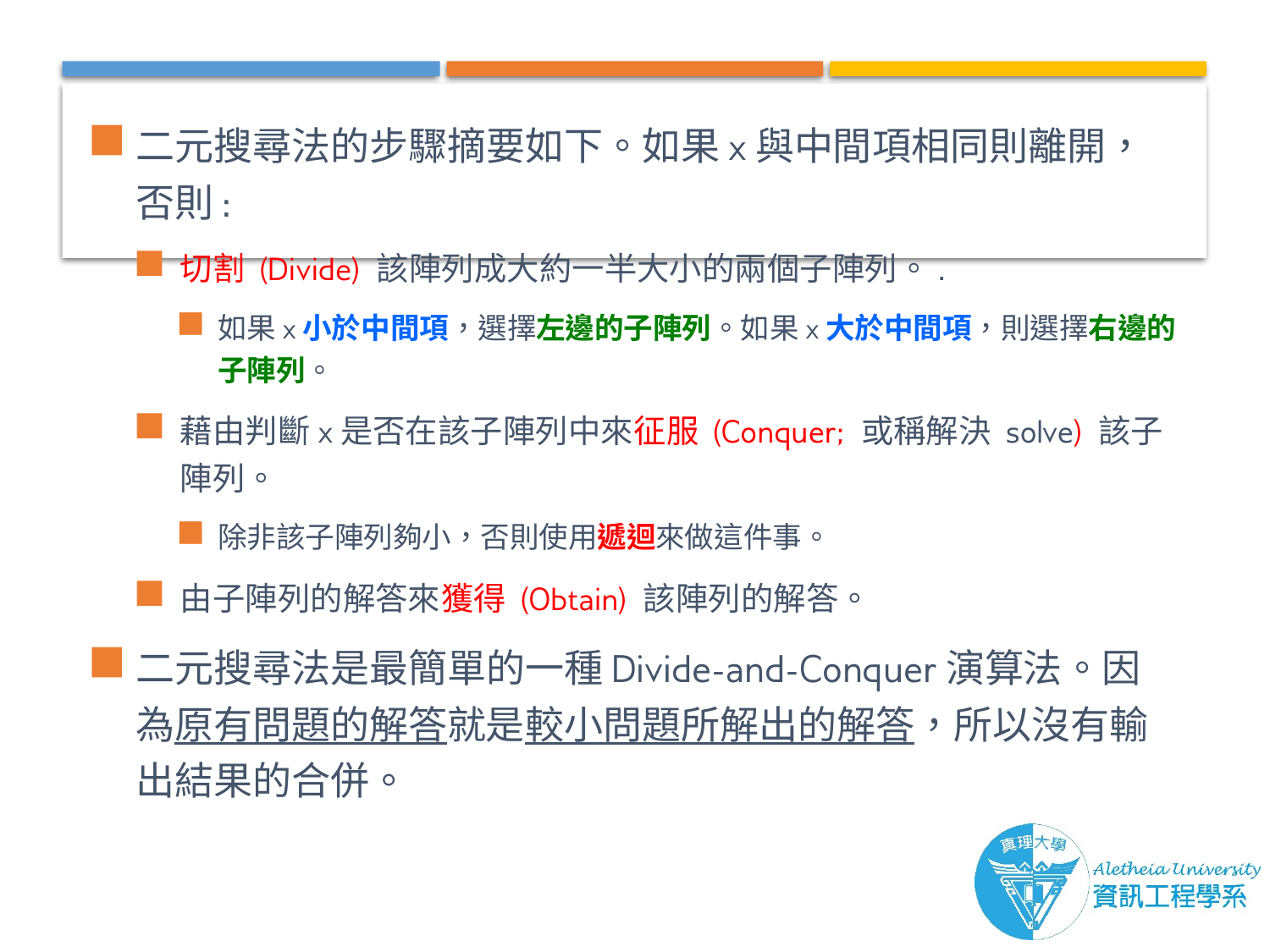

二元搜尋法的步驟摘要如下。如果x與中間項相同則離開，否則:
切割 (Divide) 該陣列成大約一半大小的兩個子陣列。.
如果x小於中間項，選擇左邊的子陣列。如果x大於中間項，則選擇右邊的子陣列。
藉由判斷x是否在該子陣列中來征服 (Conquer; 或稱解決 solve) 該子陣列。
除非該子陣列夠小，否則使用遞迴來做這件事。
由子陣列的解答來獲得 (Obtain) 該陣列的解答。
二元搜尋法是最簡單的一種Divide-and-Conquer演算法。因為原有問題的解答就是較小問題所解出的解答，所以沒有輸出結果的合併。